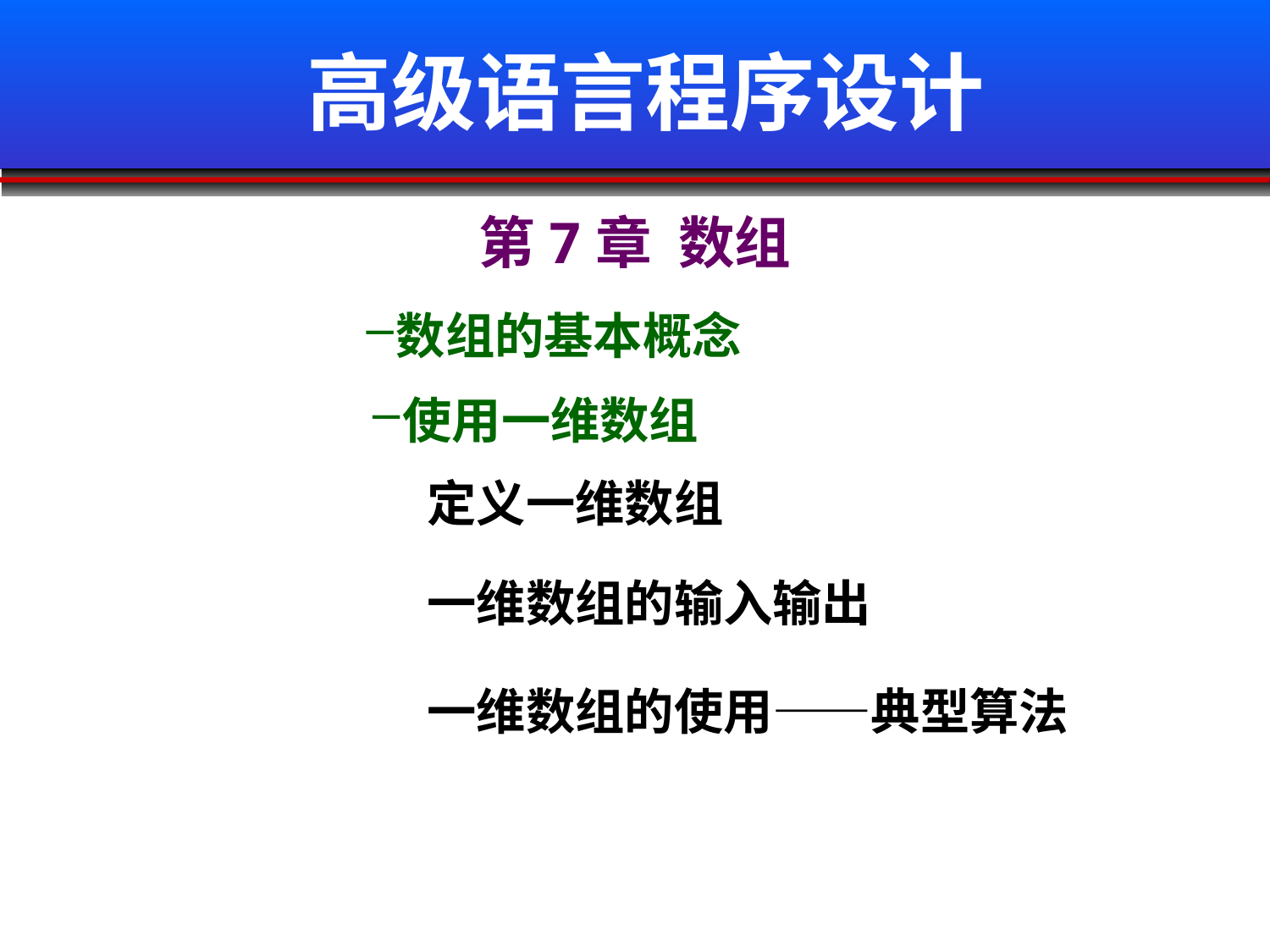

# 高级语言程序设计
第7章  数组
数组的基本概念
使用一维数组
定义一维数组
一维数组的输入输出
一维数组的使用——典型算法